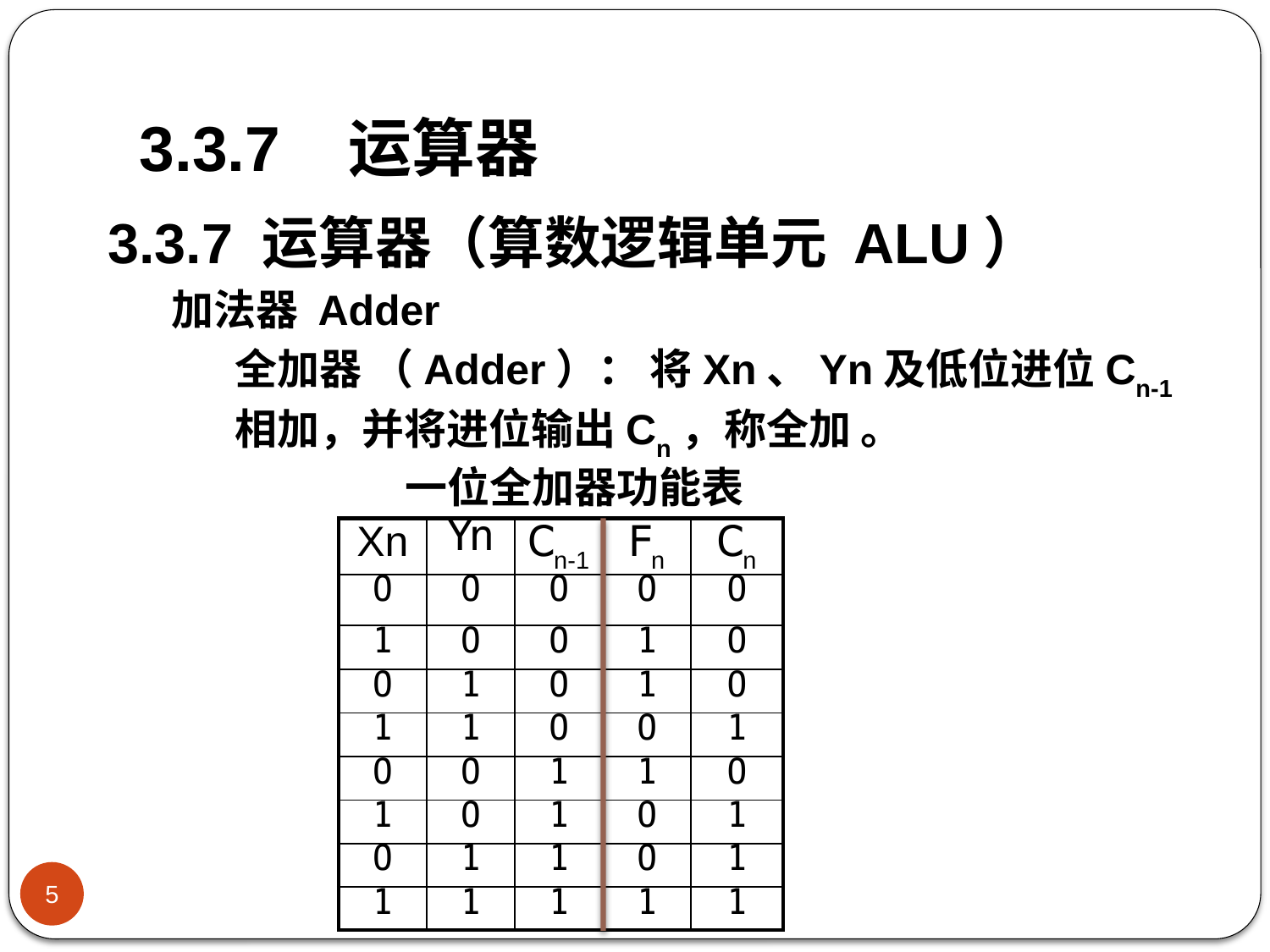

# 3.3.7   运算器
3.3.7 运算器（算数逻辑单元 ALU）
加法器 Adder
全加器 （Adder）： 将Xn、Yn及低位进位Cn-1相加，并将进位输出Cn，称全加 。
一位全加器功能表
| Xn | Yn | Cn-1 | Fn | Cn |
| --- | --- | --- | --- | --- |
| 0 | 0 | 0 | 0 | 0 |
| 1 | 0 | 0 | 1 | 0 |
| 0 | 1 | 0 | 1 | 0 |
| 1 | 1 | 0 | 0 | 1 |
| 0 | 0 | 1 | 1 | 0 |
| 1 | 0 | 1 | 0 | 1 |
| 0 | 1 | 1 | 0 | 1 |
| 1 | 1 | 1 | 1 | 1 |

5